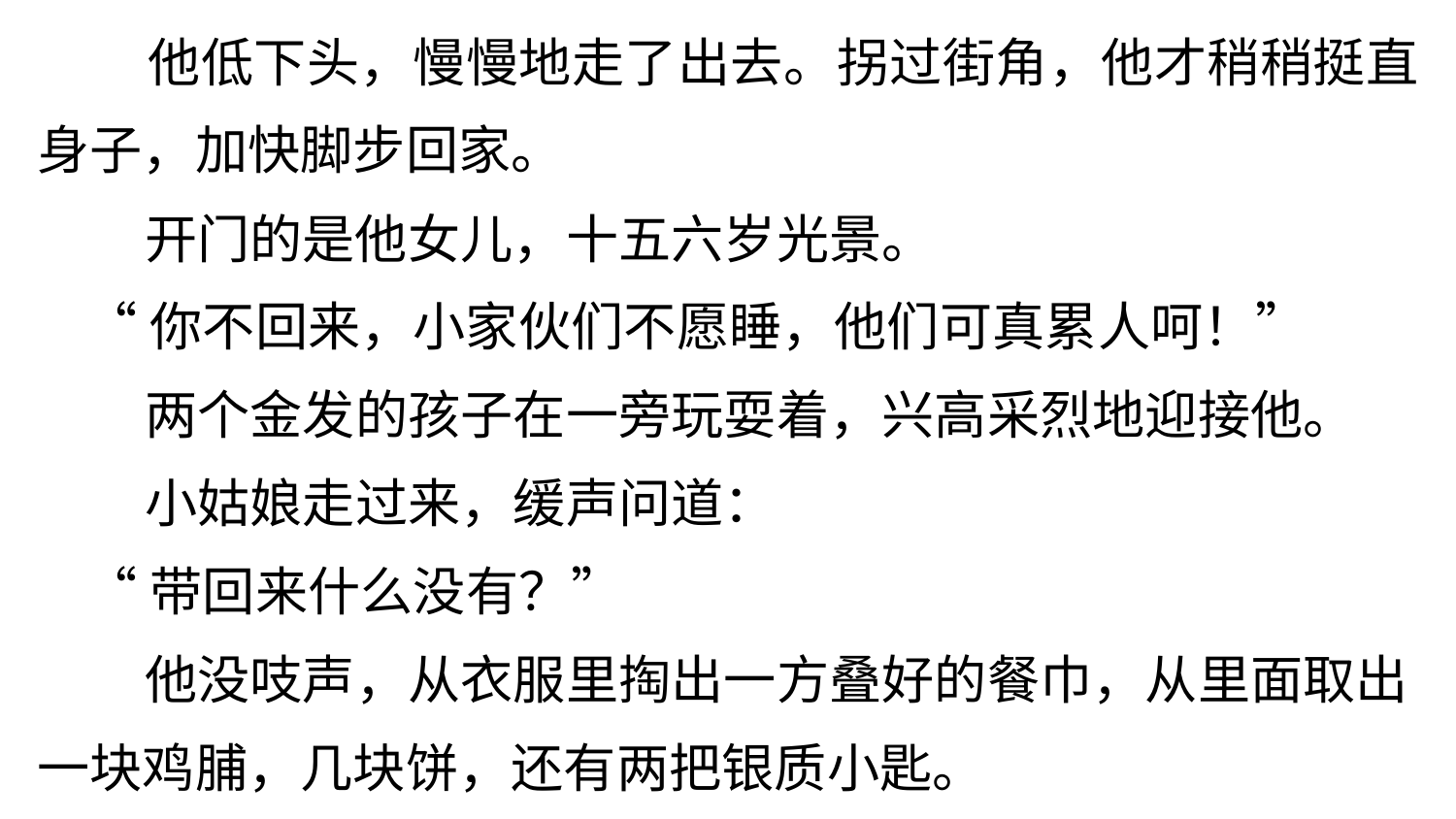

他低下头，慢慢地走了出去。拐过街角，他才稍稍挺直身子，加快脚步回家。
        开门的是他女儿，十五六岁光景。
    “你不回来，小家伙们不愿睡，他们可真累人呵！”
        两个金发的孩子在一旁玩耍着，兴高采烈地迎接他。
        小姑娘走过来，缓声问道：
    “带回来什么没有？”
        他没吱声，从衣服里掏出一方叠好的餐巾，从里面取出一块鸡脯，几块饼，还有两把银质小匙。